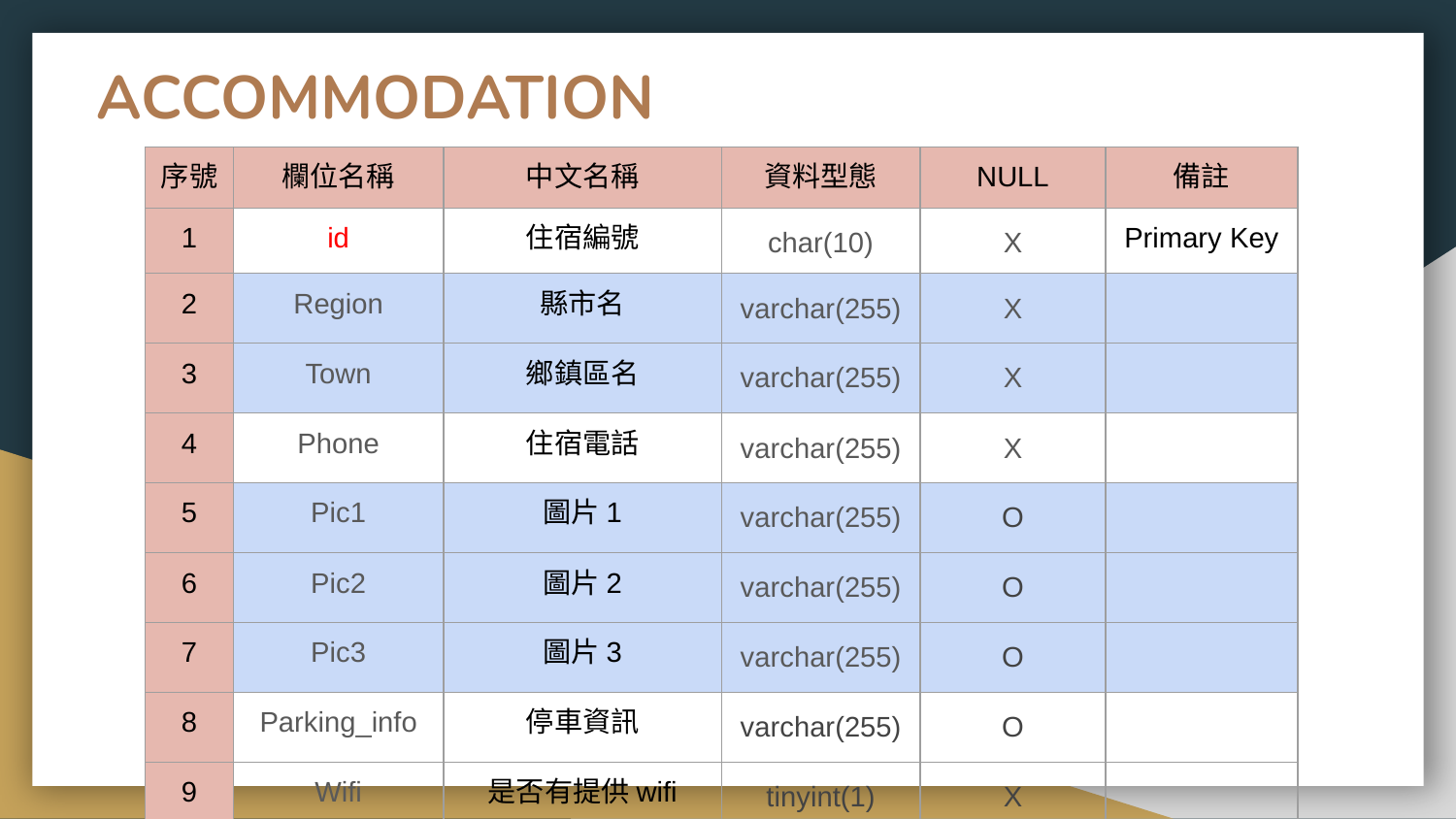

# ACCOMMODATION
| 序號 | 欄位名稱 | 中文名稱 | 資料型態 | NULL | 備註 |
| --- | --- | --- | --- | --- | --- |
| 1 | id | 住宿編號 | char(10) | X | Primary Key |
| 2 | Region | 縣市名 | varchar(255) | X |  |
| 3 | Town | 鄉鎮區名 | varchar(255) | X |  |
| 4 | Phone | 住宿電話 | varchar(255) | X |  |
| 5 | Pic1 | 圖片1 | varchar(255) | O |  |
| 6 | Pic2 | 圖片2 | varchar(255) | O |  |
| 7 | Pic3 | 圖片3 | varchar(255) | O |  |
| 8 | Parking\_info | 停車資訊 | varchar(255) | O |  |
| 9 | Wifi | 是否有提供wifi | tinyint(1) | X |  |